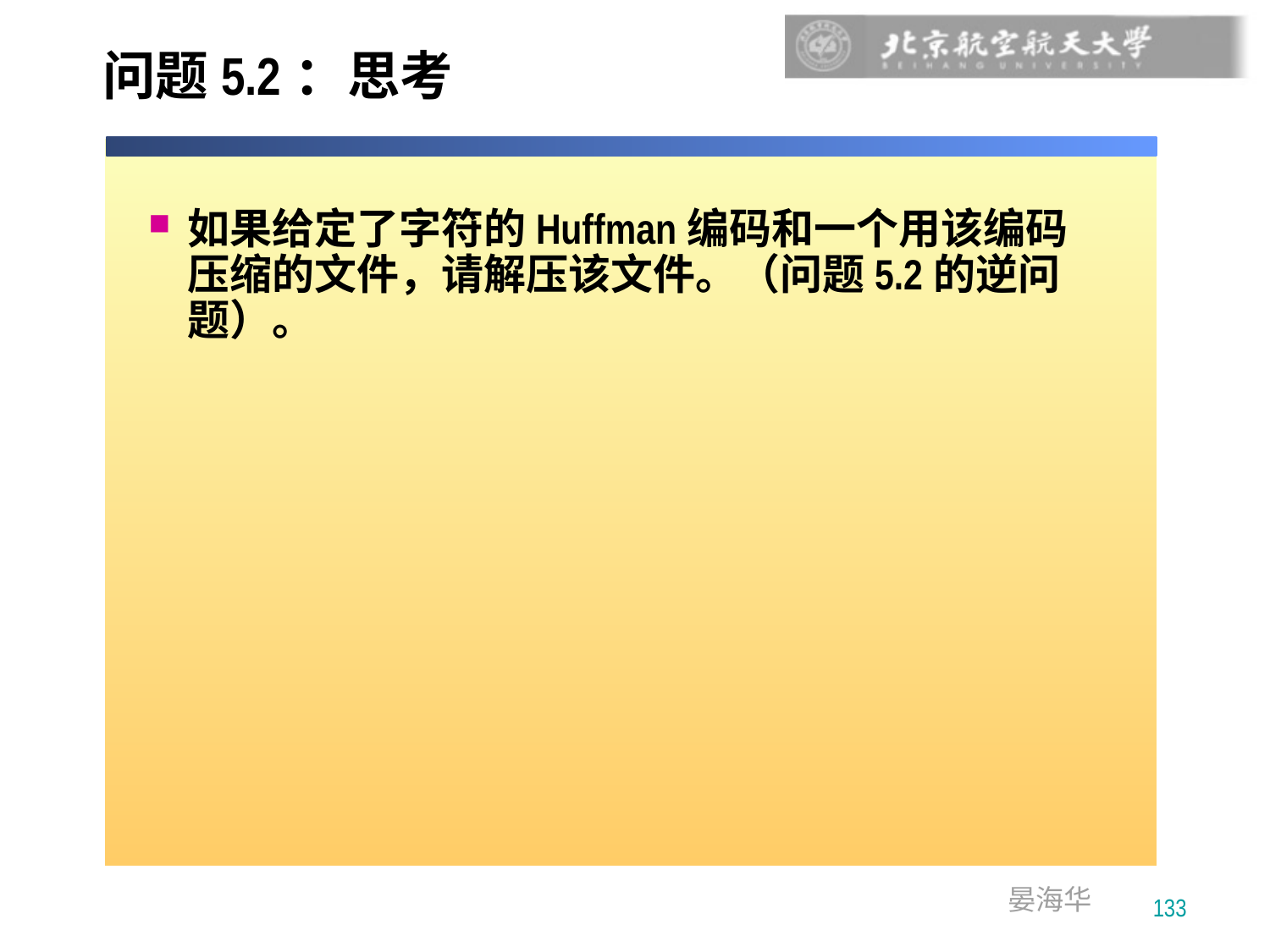

# 问题5.2：思考
如果给定了字符的Huffman编码和一个用该编码压缩的文件，请解压该文件。（问题5.2的逆问题）。
133